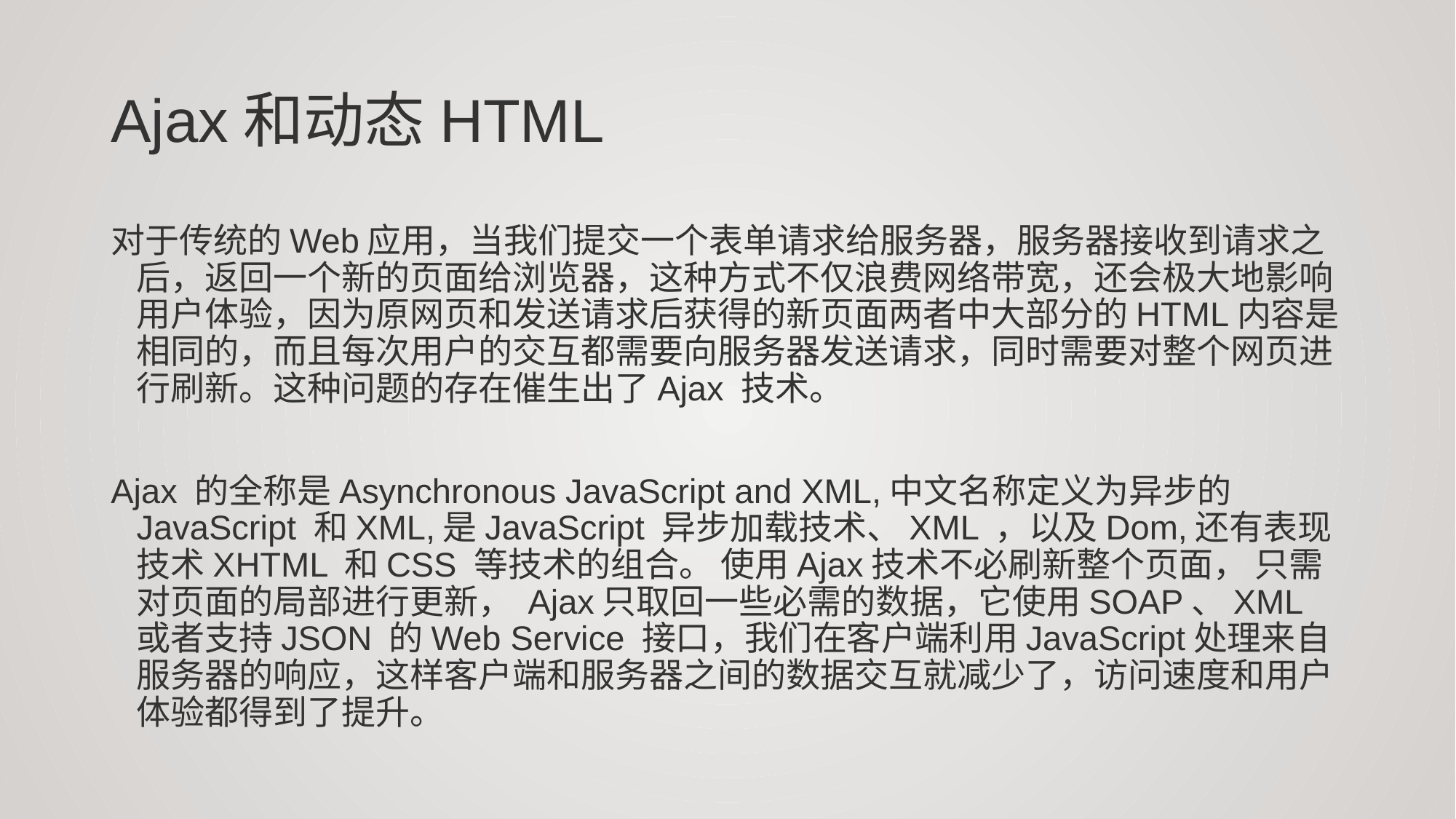

# Ajax和动态HTML
对于传统的Web应用，当我们提交一个表单请求给服务器，服务器接收到请求之后，返回一个新的页面给浏览器，这种方式不仅浪费网络带宽，还会极大地影响用户体验，因为原网页和发送请求后获得的新页面两者中大部分的HTML内容是相同的，而且每次用户的交互都需要向服务器发送请求，同时需要对整个网页进行刷新。这种问题的存在催生出了Ajax 技术。

Ajax 的全称是Asynchronous JavaScript and XML,中文名称定义为异步的JavaScript 和XML,是JavaScript 异步加载技术、XML ，以及Dom,还有表现技术XHTML 和CSS 等技术的组合。 使用Ajax技术不必刷新整个页面， 只需对页面的局部进行更新， Ajax只取回一些必需的数据，它使用SOAP、XML 或者支持JSON 的Web Service 接口，我们在客户端利用JavaScript处理来自服务器的响应，这样客户端和服务器之间的数据交互就减少了，访问速度和用户体验都得到了提升。